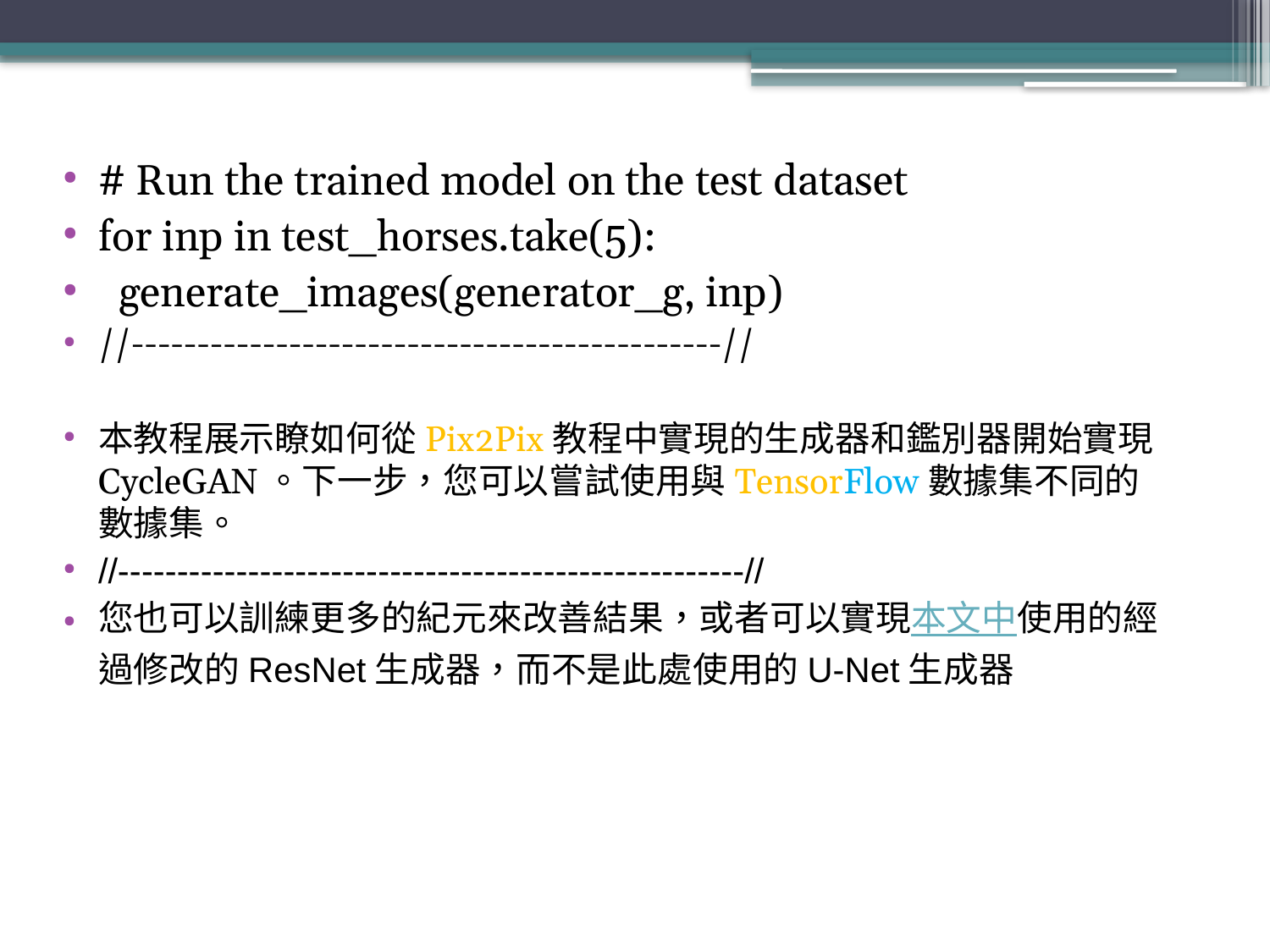

# Run the trained model on the test dataset
for inp in test_horses.take(5):
  generate_images(generator_g, inp)
//---------------------------------------------//

本教程展示瞭如何從Pix2Pix教程中實現的生成器和鑑別器開始實現CycleGAN。下一步，您可以嘗試使用與TensorFlow數據集不同的數據集。
//-----------------------------------------------------//
您也可以訓練更多的紀元來改善結果，或者可以實現本文中使用的經過修改的ResNet生成器，而不是此處使用的U-Net生成器